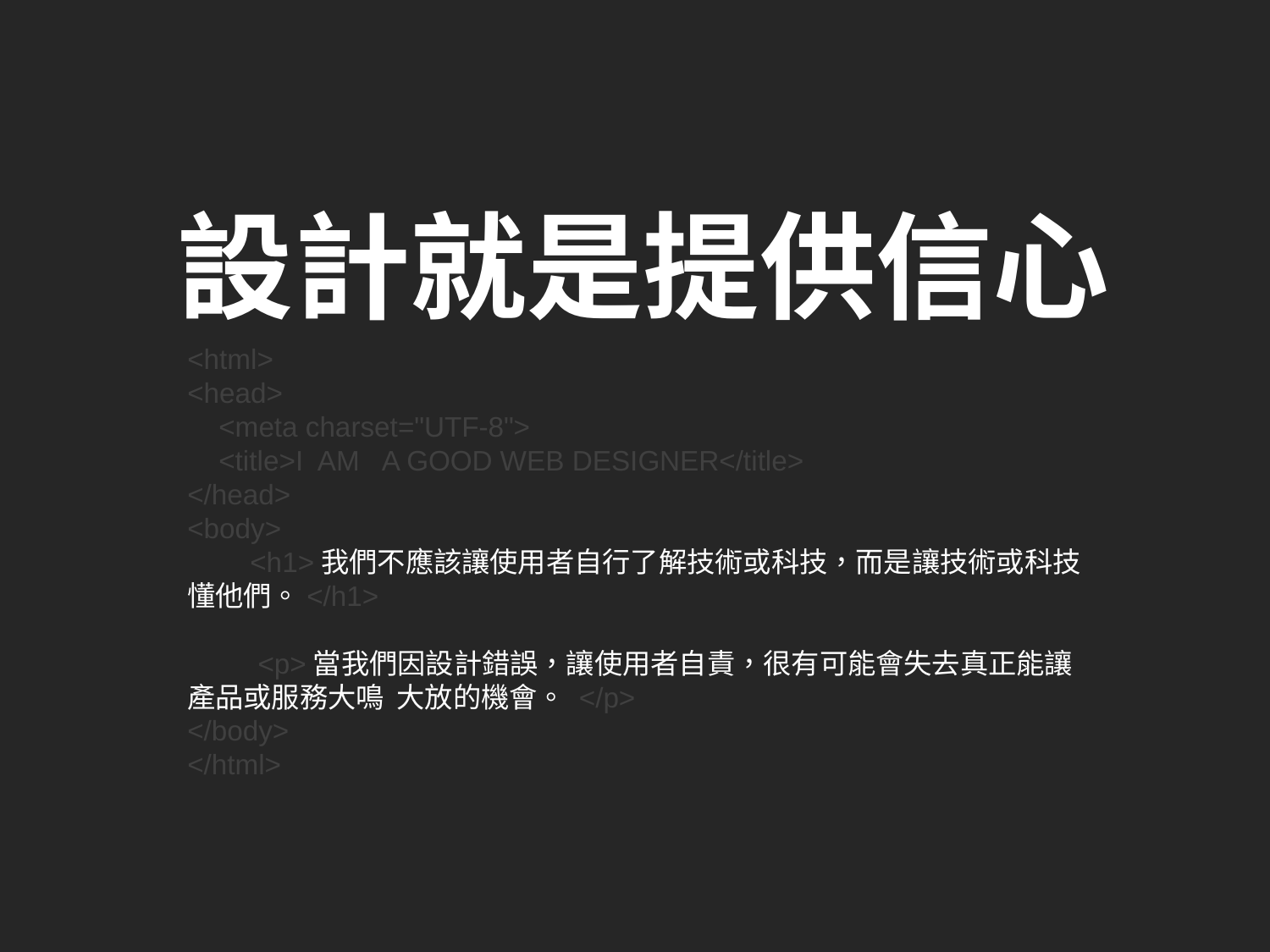

# 設計就是提供信心
<html>
<head>
    <meta charset="UTF-8">
    <title>I  AM   A GOOD WEB DESIGNER</title>
</head>
<body>
        <h1>我們不應該讓使用者自行了解技術或科技，而是讓技術或科技懂他們。</h1>

         <p>當我們因設計錯誤，讓使用者自責，很有可能會失去真正能讓產品或服務大鳴  大放的機會。 </p>
</body>
</html>